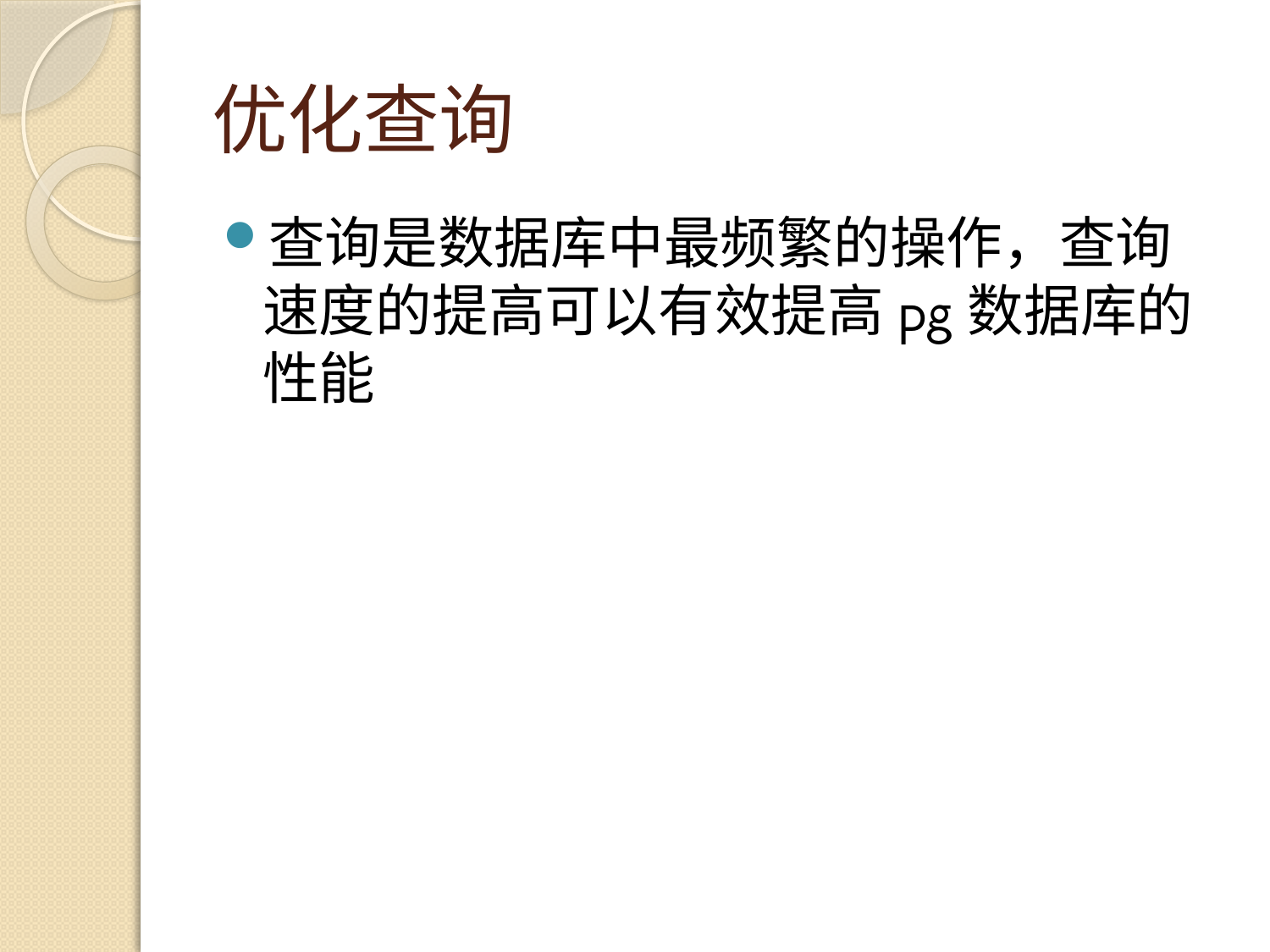

# 优化查询
查询是数据库中最频繁的操作，查询速度的提高可以有效提高pg数据库的性能